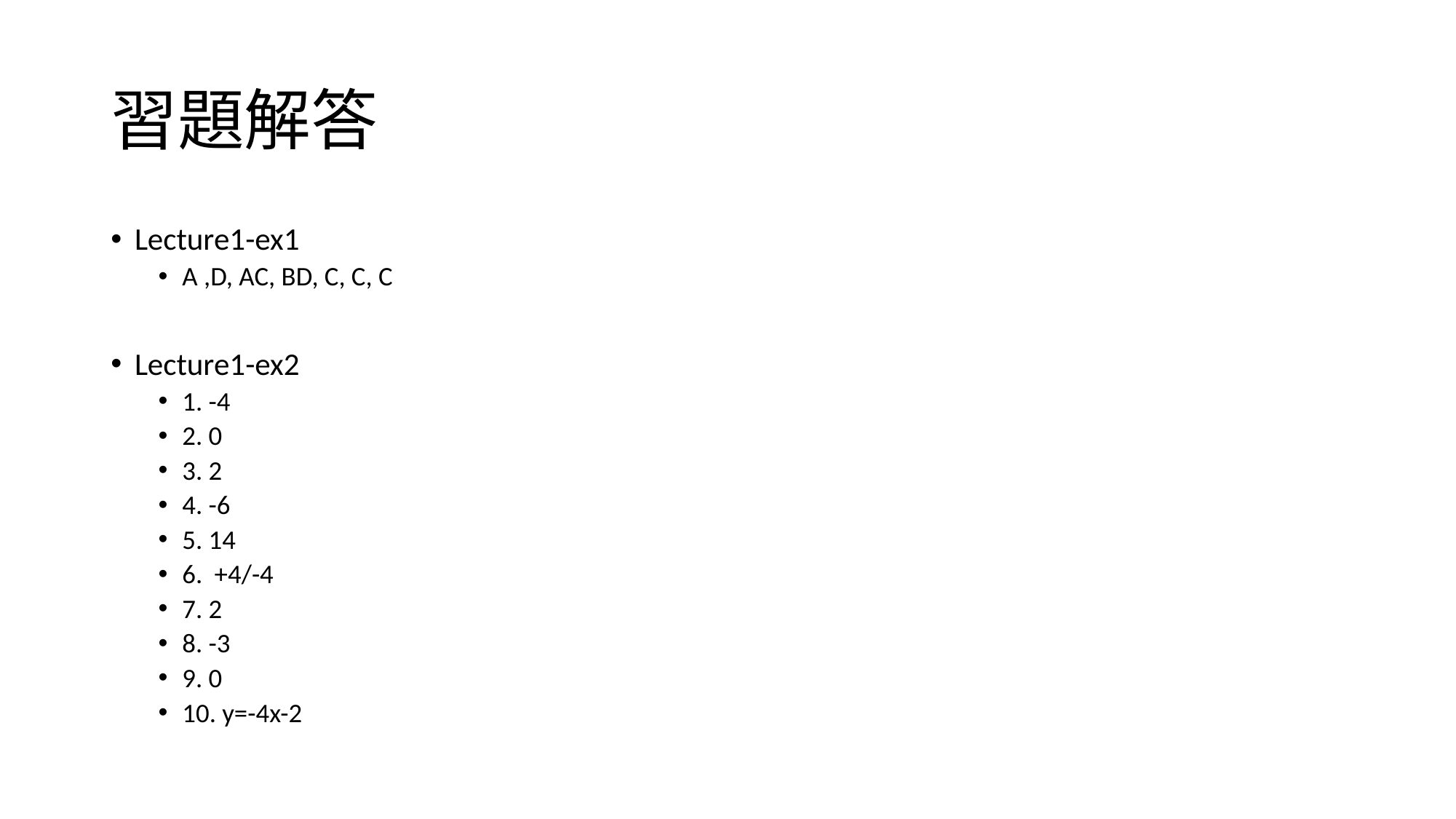

# 習題解答
Lecture1-ex1
A ,D, AC, BD, C, C, C

Lecture1-ex2
1. -4
2. 0
3. 2
4. -6
5. 14
6.  +4/-4
7. 2
8. -3
9. 0
10. y=-4x-2